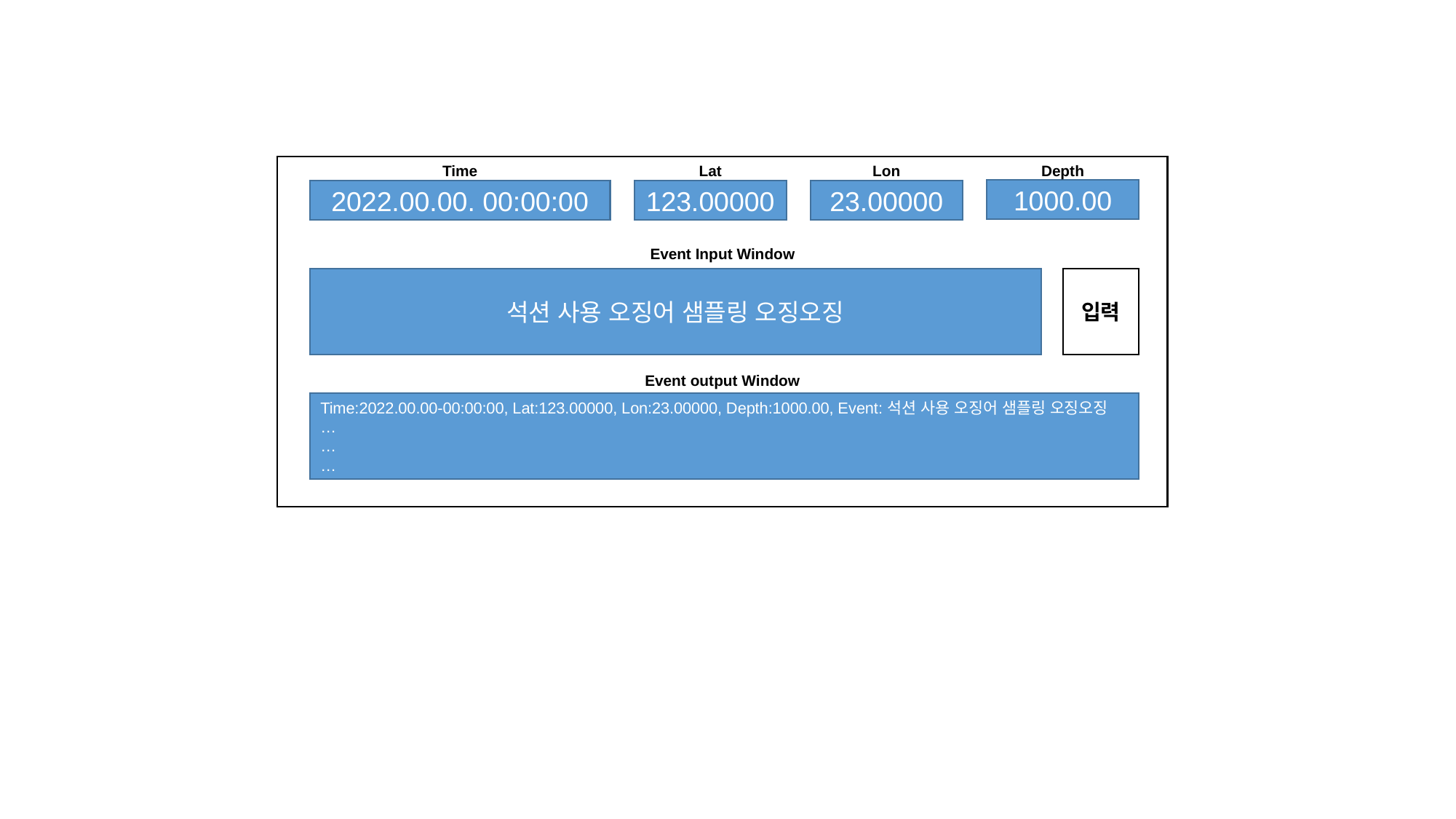

Time
Lat
Lon
Depth
1000.00
2022.00.00. 00:00:00
123.00000
23.00000
Event Input Window
입력
석션 사용 오징어 샘플링 오징오징
Event output Window
Time:2022.00.00-00:00:00, Lat:123.00000, Lon:23.00000, Depth:1000.00, Event:석션 사용 오징어 샘플링 오징오징
…
…
…